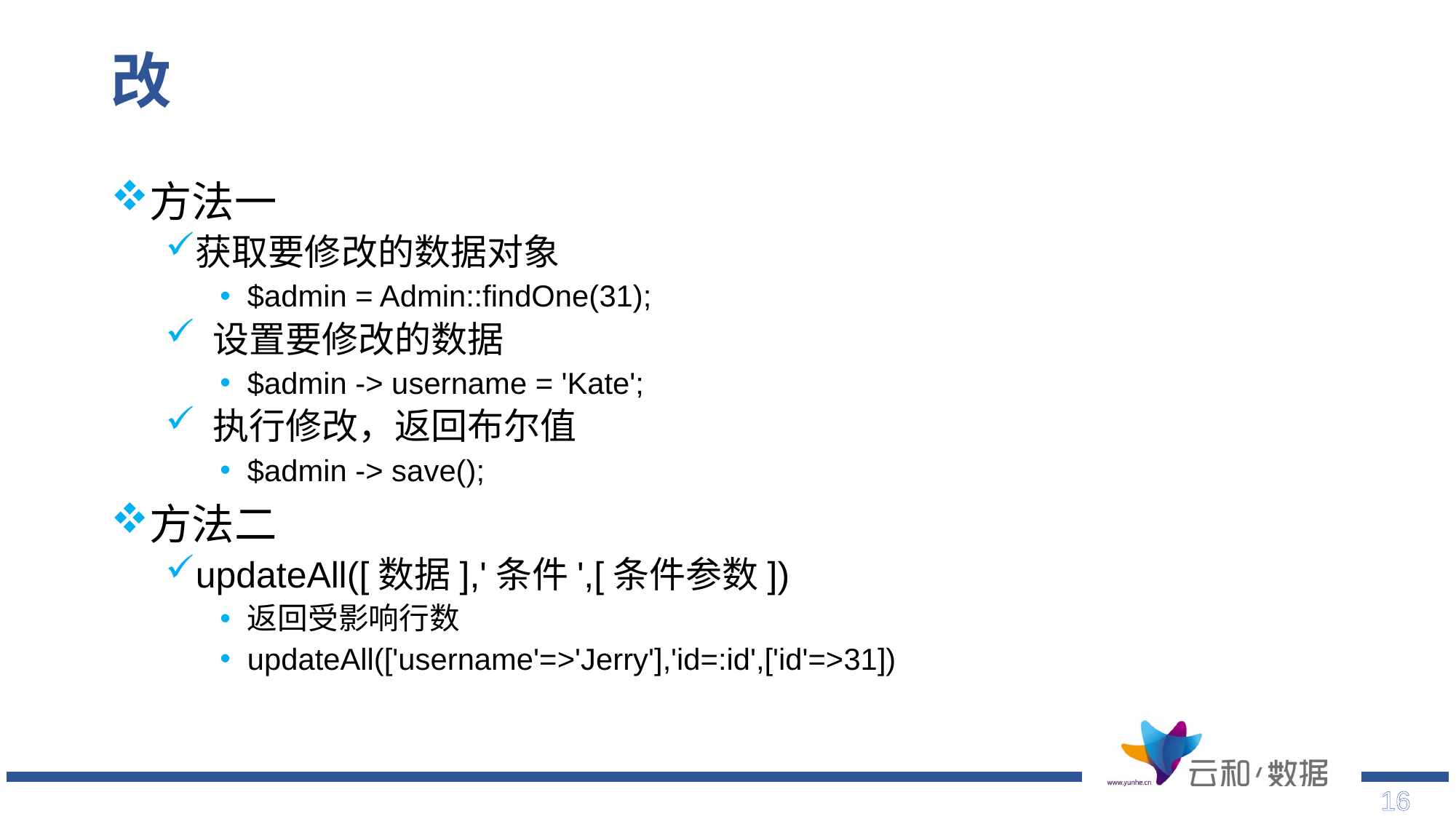

# 改
方法一
获取要修改的数据对象
$admin = Admin::findOne(31);
 设置要修改的数据
$admin -> username = 'Kate';
 执行修改，返回布尔值
$admin -> save();
方法二
updateAll([数据],'条件',[条件参数])
返回受影响行数
updateAll(['username'=>'Jerry'],'id=:id',['id'=>31])